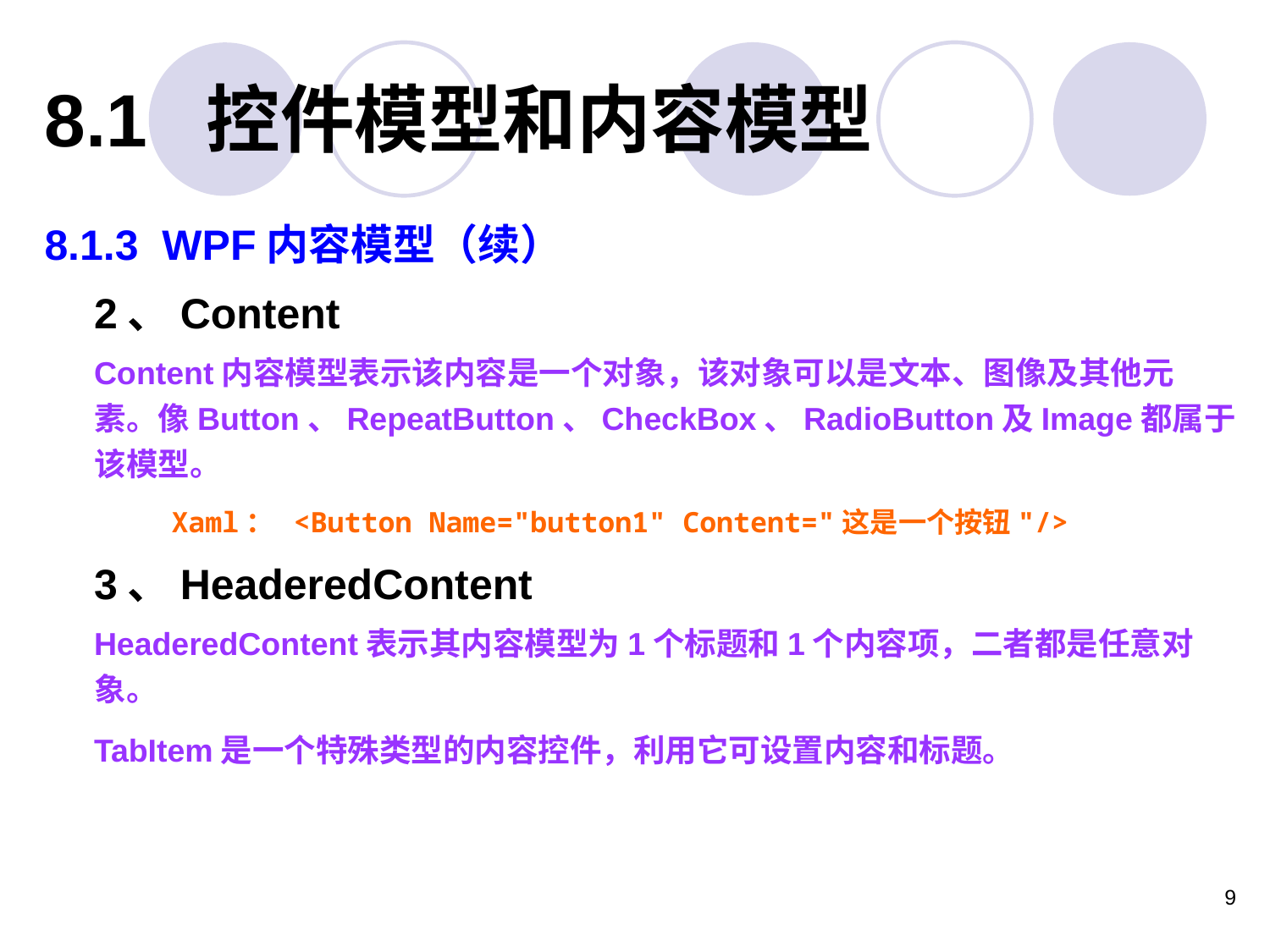

8.1  控件模型和内容模型
8.1.3  WPF内容模型（续）
2、Content
Content内容模型表示该内容是一个对象，该对象可以是文本、图像及其他元素。像Button、RepeatButton、CheckBox、RadioButton及Image都属于该模型。
Xaml：  <Button Name="button1" Content="这是一个按钮"/>
3、HeaderedContent
HeaderedContent表示其内容模型为1个标题和1个内容项，二者都是任意对象。
TabItem是一个特殊类型的内容控件，利用它可设置内容和标题。
9